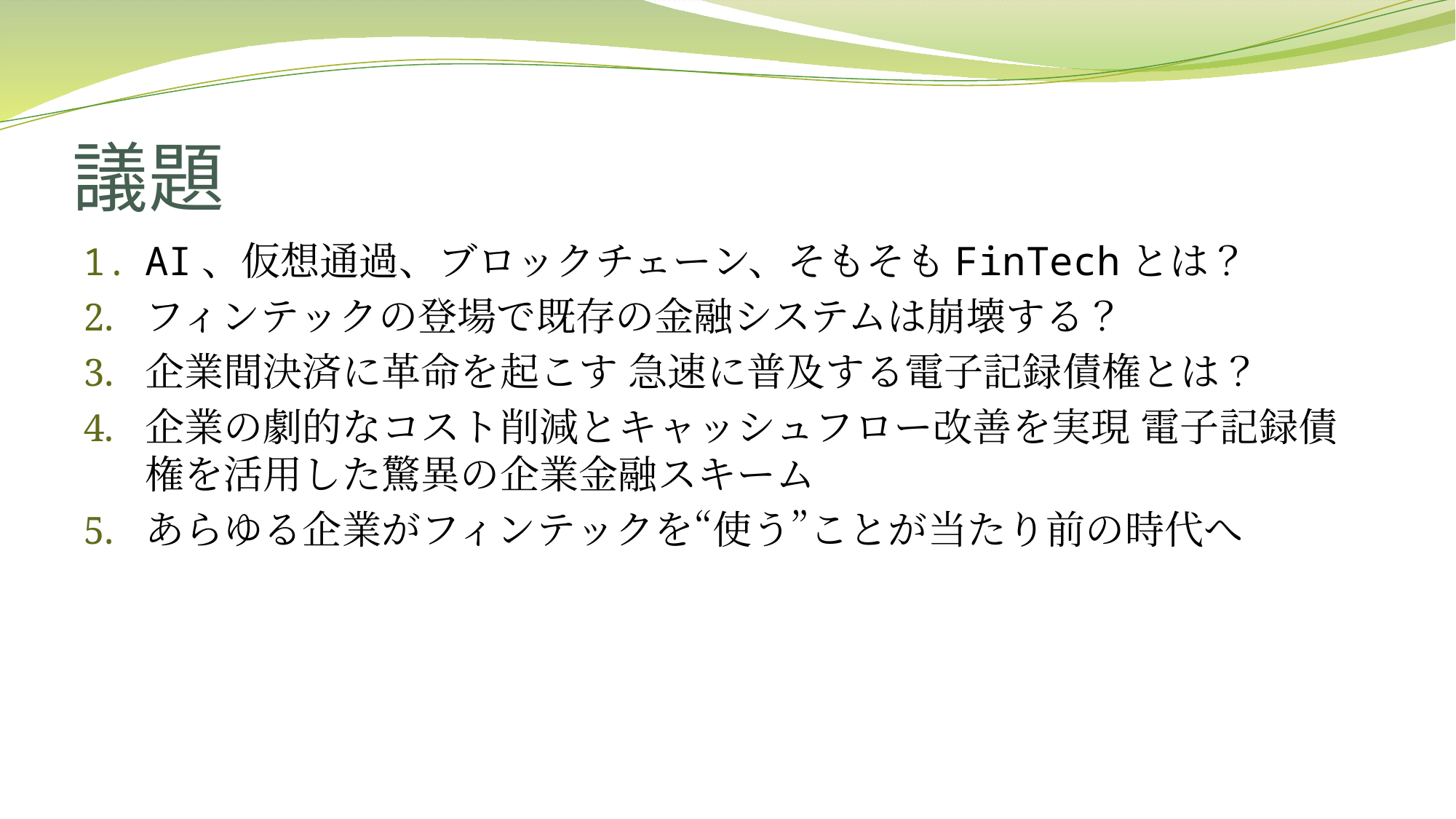

# 議題
AI、仮想通過、ブロックチェーン、そもそもFinTechとは？
フィンテックの登場で既存の金融システムは崩壊する？
企業間決済に革命を起こす 急速に普及する電子記録債権とは？
企業の劇的なコスト削減とキャッシュフロー改善を実現 電子記録債権を活用した驚異の企業金融スキーム
あらゆる企業がフィンテックを“使う”ことが当たり前の時代へ